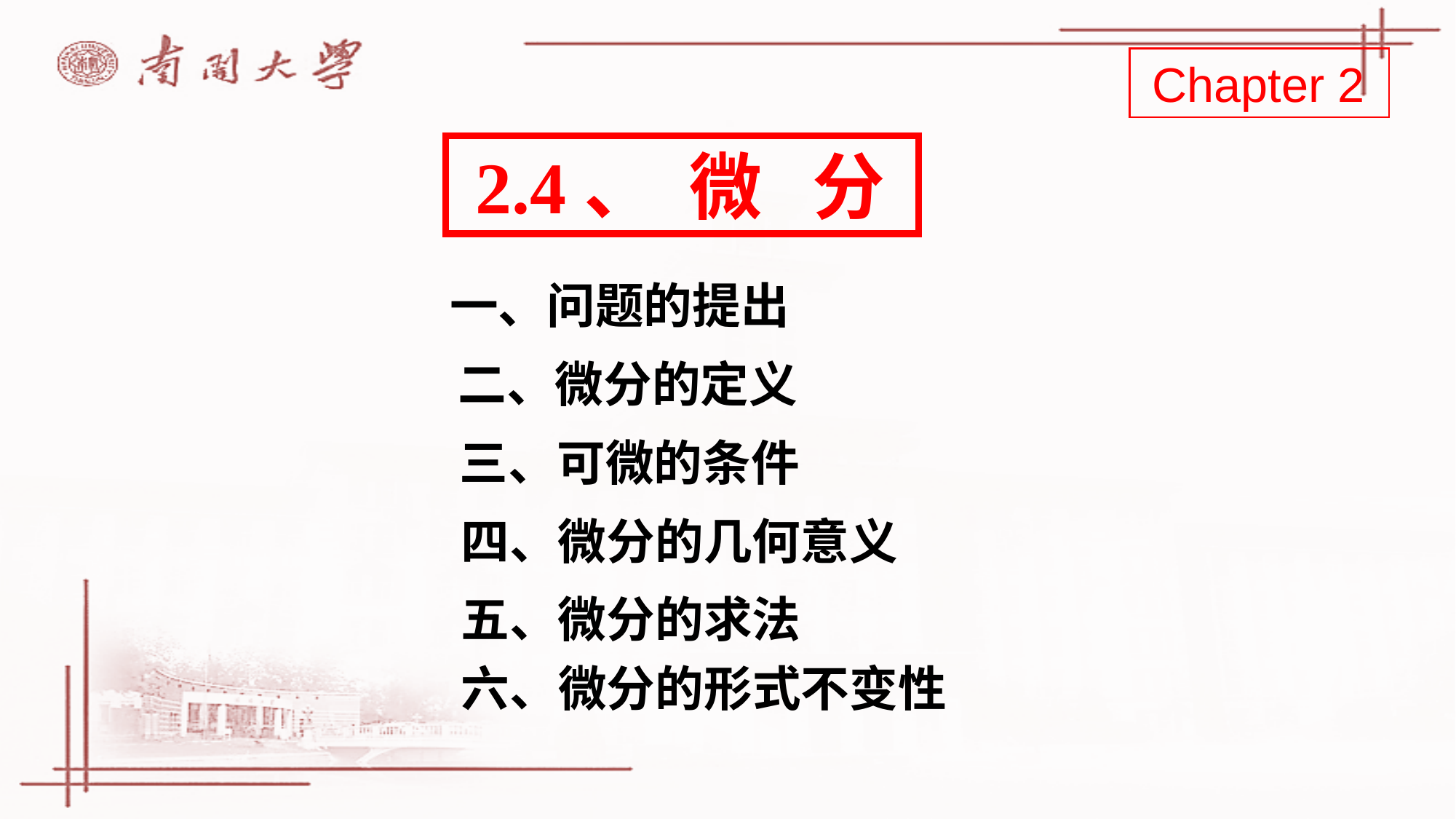

Chapter 2
 2.4、  微   分
一、问题的提出
二、微分的定义
三、可微的条件
四、微分的几何意义
五、微分的求法
六、微分的形式不变性